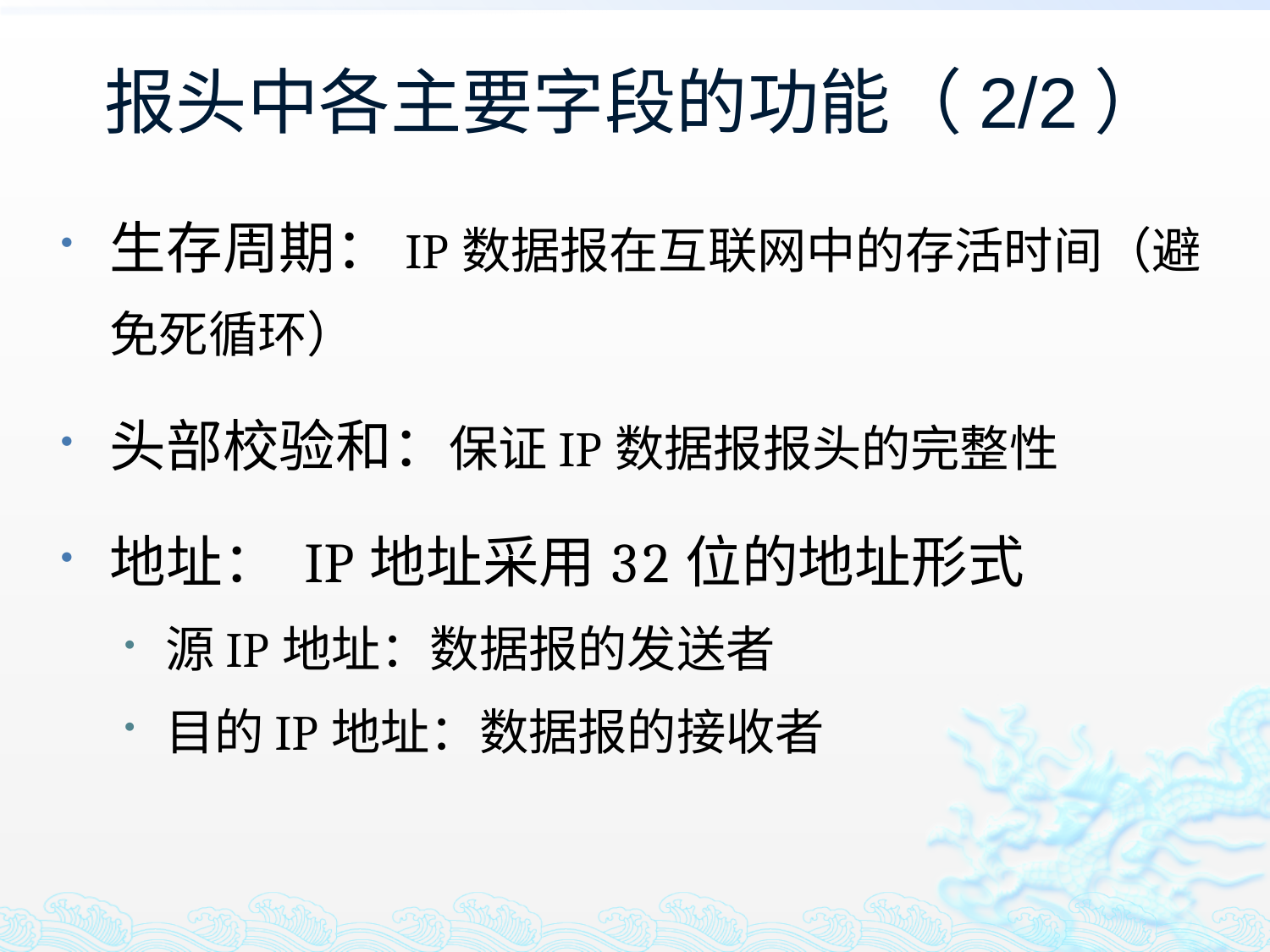

# 报头中各主要字段的功能（2/2）
生存周期：IP数据报在互联网中的存活时间（避免死循环）
头部校验和：保证IP数据报报头的完整性
地址： IP地址采用32位的地址形式
源IP地址：数据报的发送者
目的IP地址：数据报的接收者